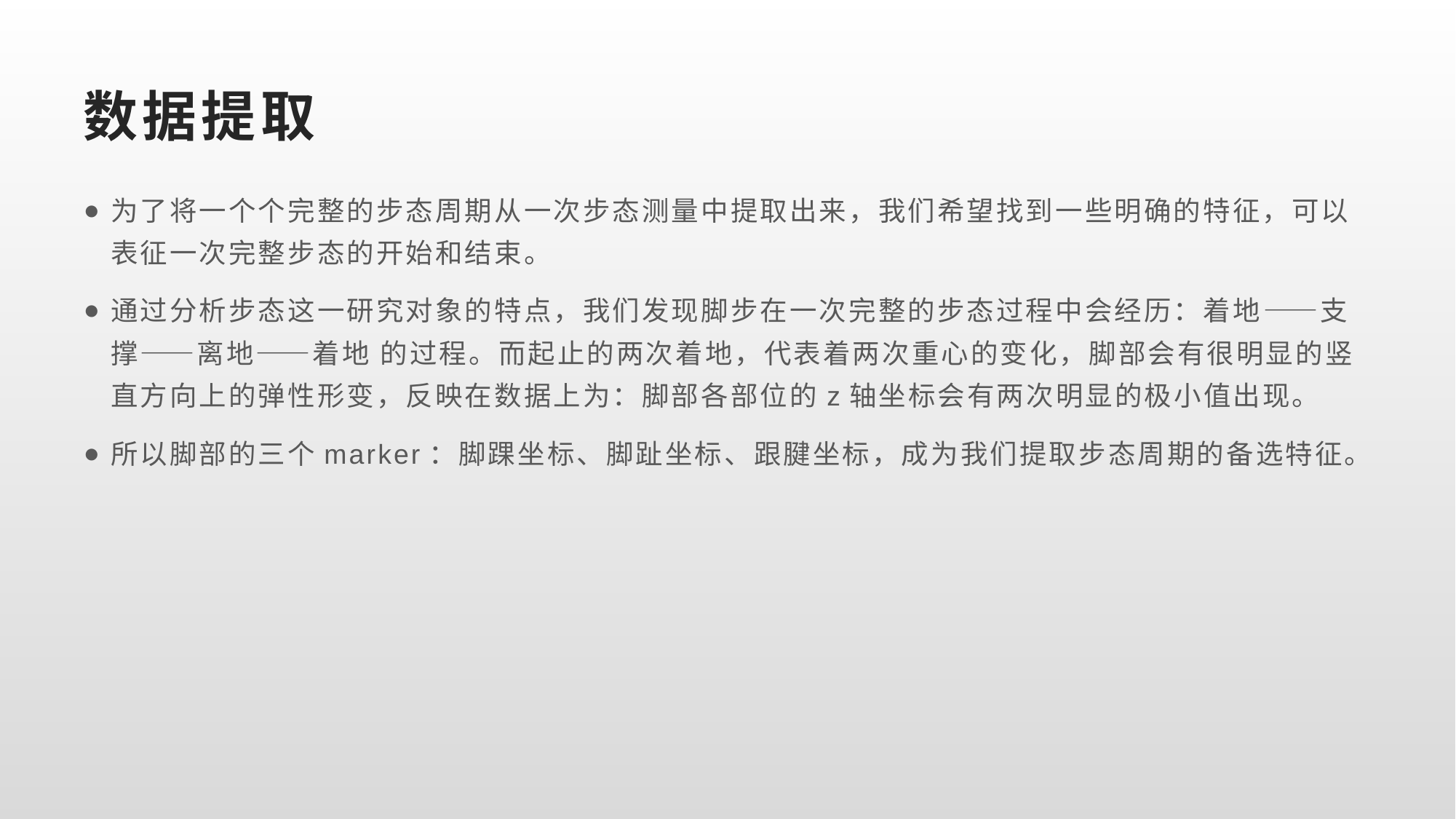

# 数据提取
为了将一个个完整的步态周期从一次步态测量中提取出来，我们希望找到一些明确的特征，可以表征一次完整步态的开始和结束。
通过分析步态这一研究对象的特点，我们发现脚步在一次完整的步态过程中会经历：着地——支撑——离地——着地 的过程。而起止的两次着地，代表着两次重心的变化，脚部会有很明显的竖直方向上的弹性形变，反映在数据上为：脚部各部位的z轴坐标会有两次明显的极小值出现。
所以脚部的三个marker：脚踝坐标、脚趾坐标、跟腱坐标，成为我们提取步态周期的备选特征。